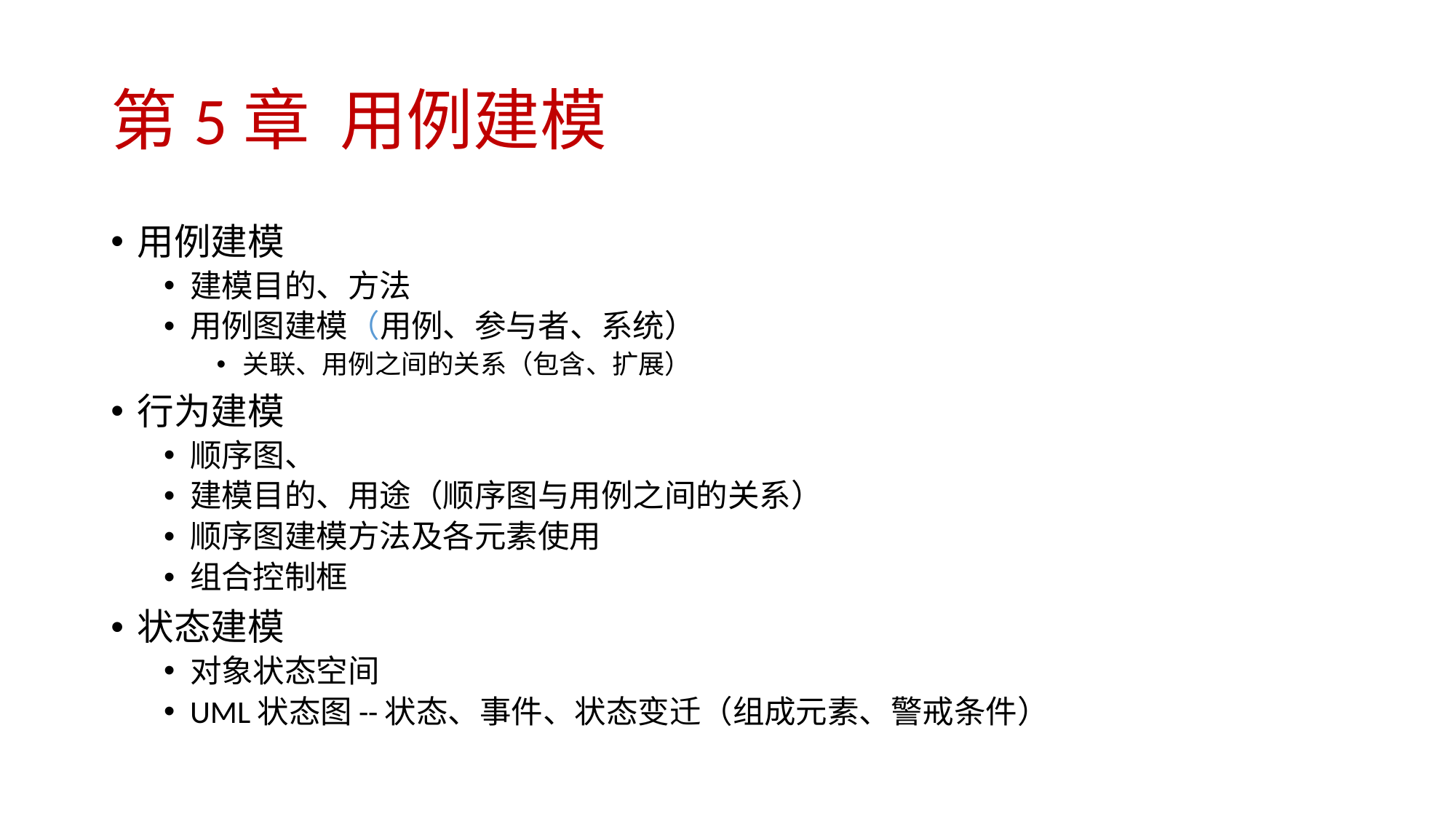

# 第5章  用例建模
用例建模
建模目的、方法
用例图建模（用例、参与者、系统）
关联、用例之间的关系（包含、扩展）
行为建模
顺序图、
建模目的、用途（顺序图与用例之间的关系）
顺序图建模方法及各元素使用
组合控制框
状态建模
对象状态空间
UML状态图--状态、事件、状态变迁（组成元素、警戒条件）